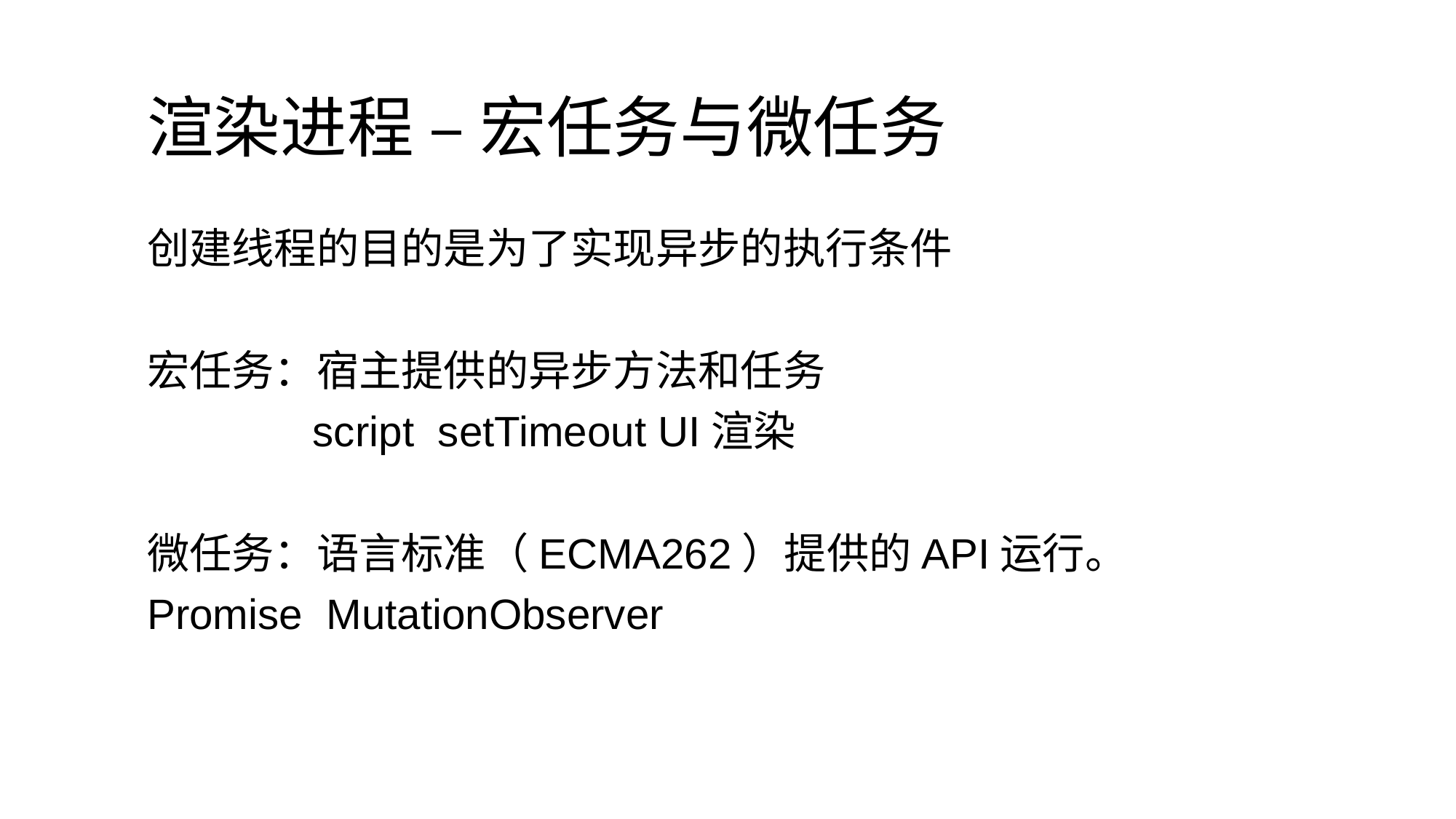

# 渲染进程 – 宏任务与微任务
创建线程的目的是为了实现异步的执行条件

宏任务：宿主提供的异步方法和任务
              script  setTimeout UI渲染

微任务：语言标准（ECMA262）提供的API运行。
Promise  MutationObserver